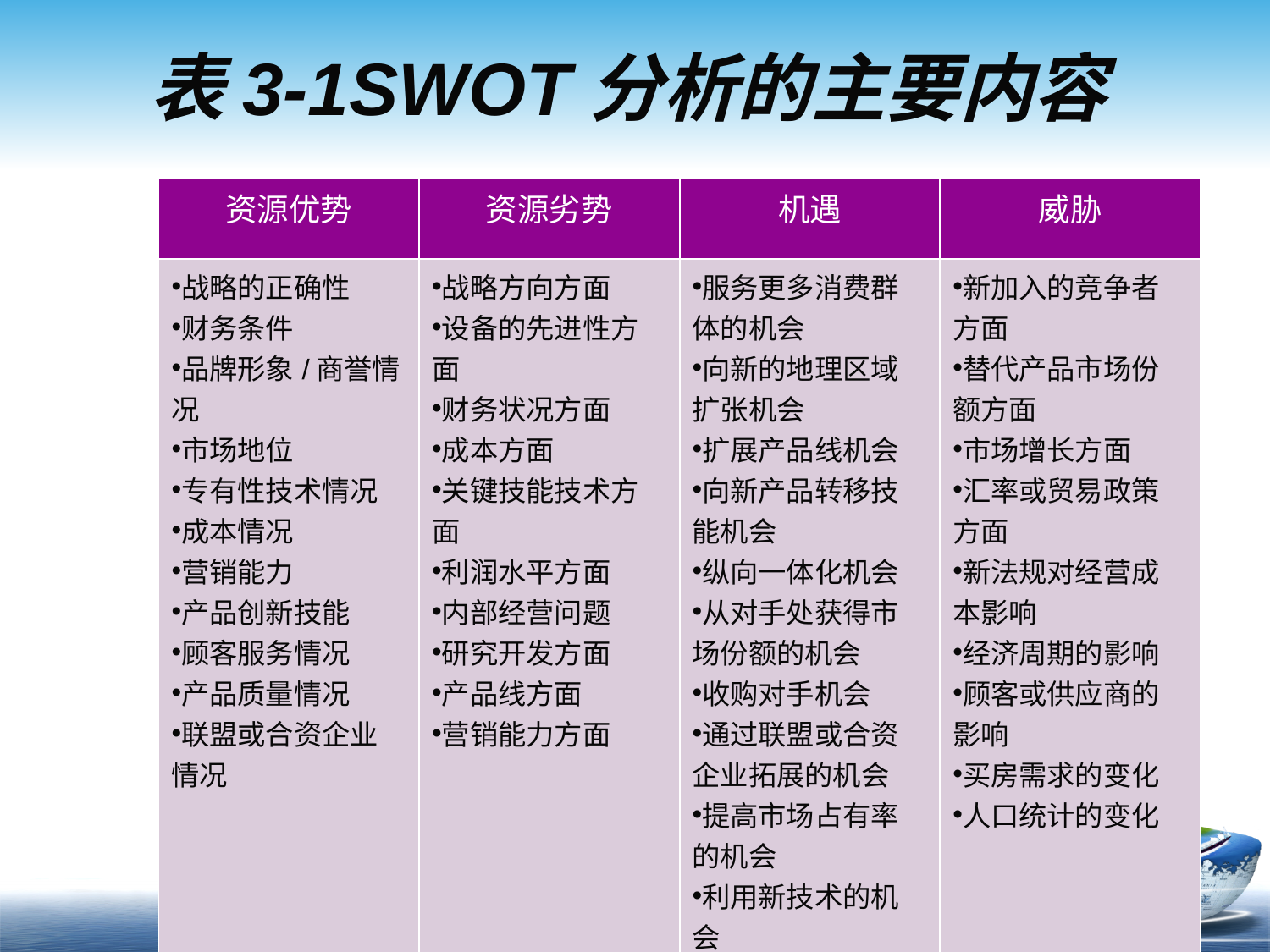

# 表3-1SWOT分析的主要内容
| 资源优势 | 资源劣势 | 机遇 | 威胁 |
| --- | --- | --- | --- |
| 战略的正确性 财务条件 品牌形象/商誉情况 市场地位 专有性技术情况 成本情况 营销能力 产品创新技能 顾客服务情况 产品质量情况 联盟或合资企业情况 | 战略方向方面 设备的先进性方面 财务状况方面 成本方面 关键技能技术方面 利润水平方面 内部经营问题 研究开发方面 产品线方面 营销能力方面 | 服务更多消费群体的机会 向新的地理区域扩张机会 扩展产品线机会 向新产品转移技能机会 纵向一体化机会 从对手处获得市场份额的机会 收购对手机会 通过联盟或合资企业拓展的机会 提高市场占有率的机会 利用新技术的机会 | 新加入的竞争者方面 替代产品市场份额方面 市场增长方面 汇率或贸易政策方面 新法规对经营成本影响 经济周期的影响 顾客或供应商的影响 买房需求的变化 人口统计的变化 |